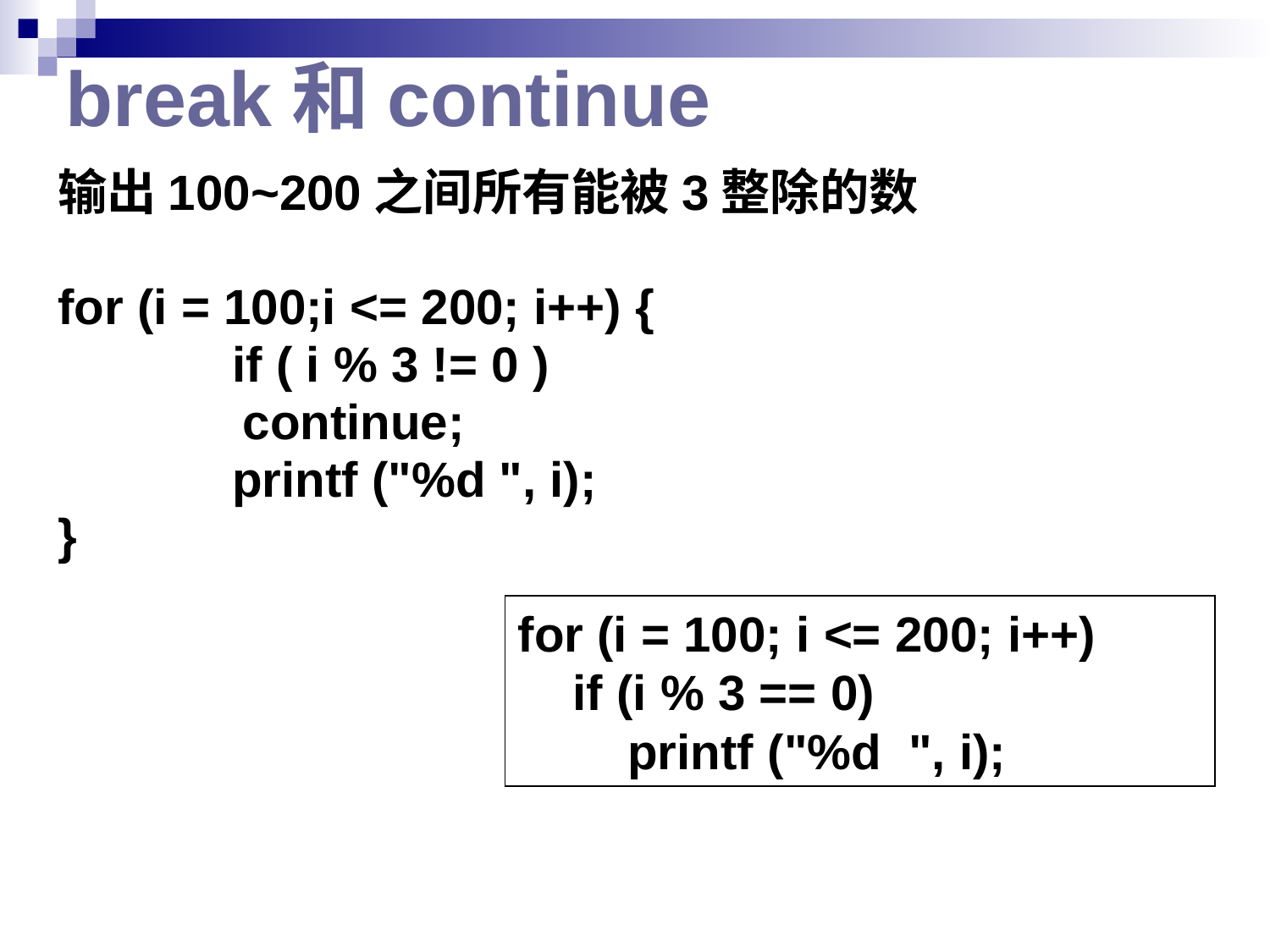

# break和continue
输出100~200之间所有能被3整除的数

for (i = 100;i <= 200; i++) {
		if ( i % 3 != 0 )
	          continue;
		printf ("%d ", i);
}
for (i = 100; i <= 200; i++)
    if (i % 3 == 0)
        printf ("%d  ", i);